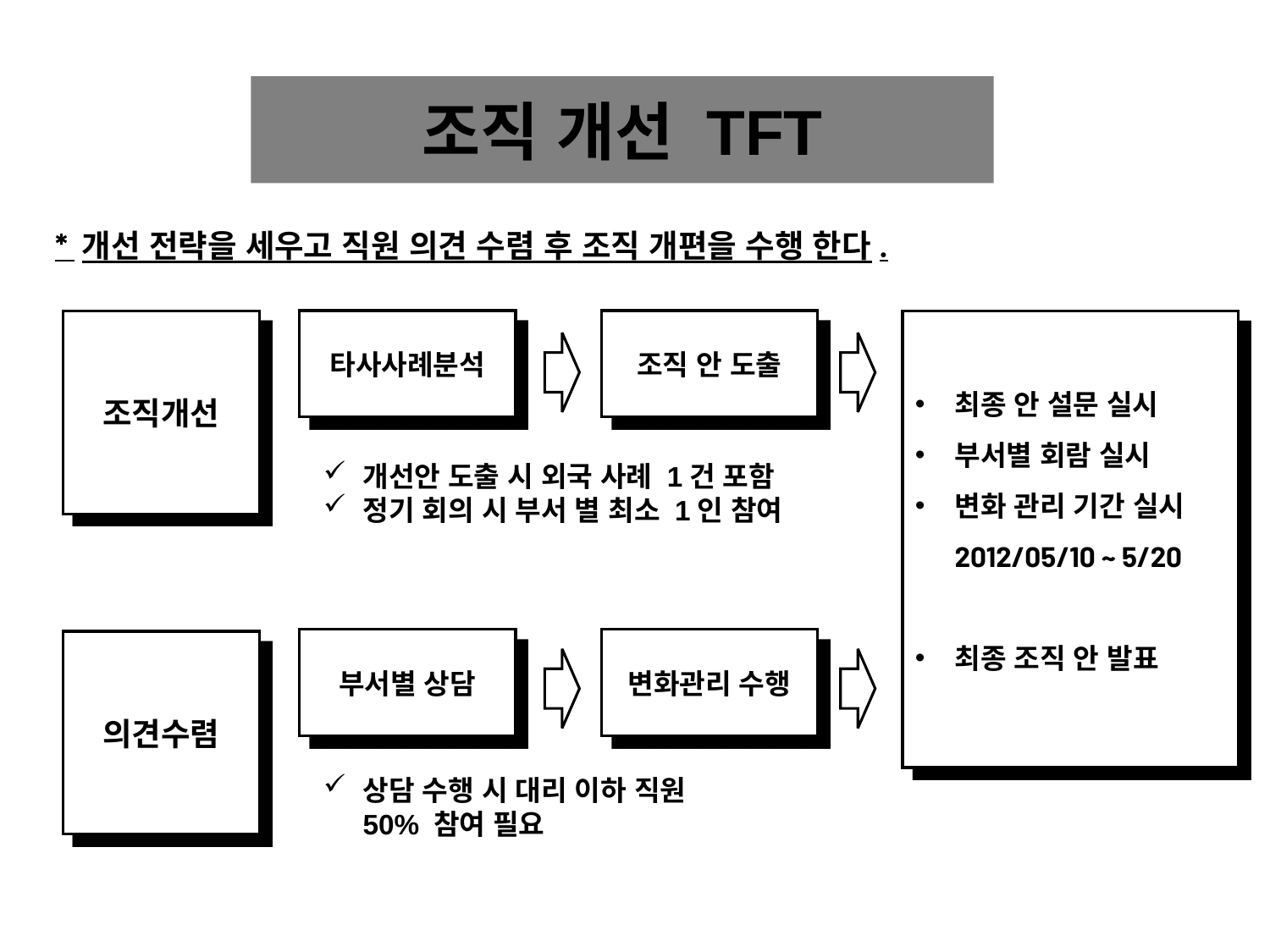

조직 개선 TFT
* 개선 전략을 세우고 직원 의견 수렴 후 조직 개편을 수행 한다.
타사사례분석
조직 안 도출
조직개선
최종 안 설문 실시
부서별 회람 실시
변화 관리 기간 실시
2012/05/10 ~ 5/20

최종 조직 안 발표

개선안 도출 시 외국 사례 1건 포함
정기 회의 시 부서 별 최소 1인 참여
부서별 상담
변화관리 수행
의견수렴

상담 수행 시 대리 이하 직원
50% 참여 필요